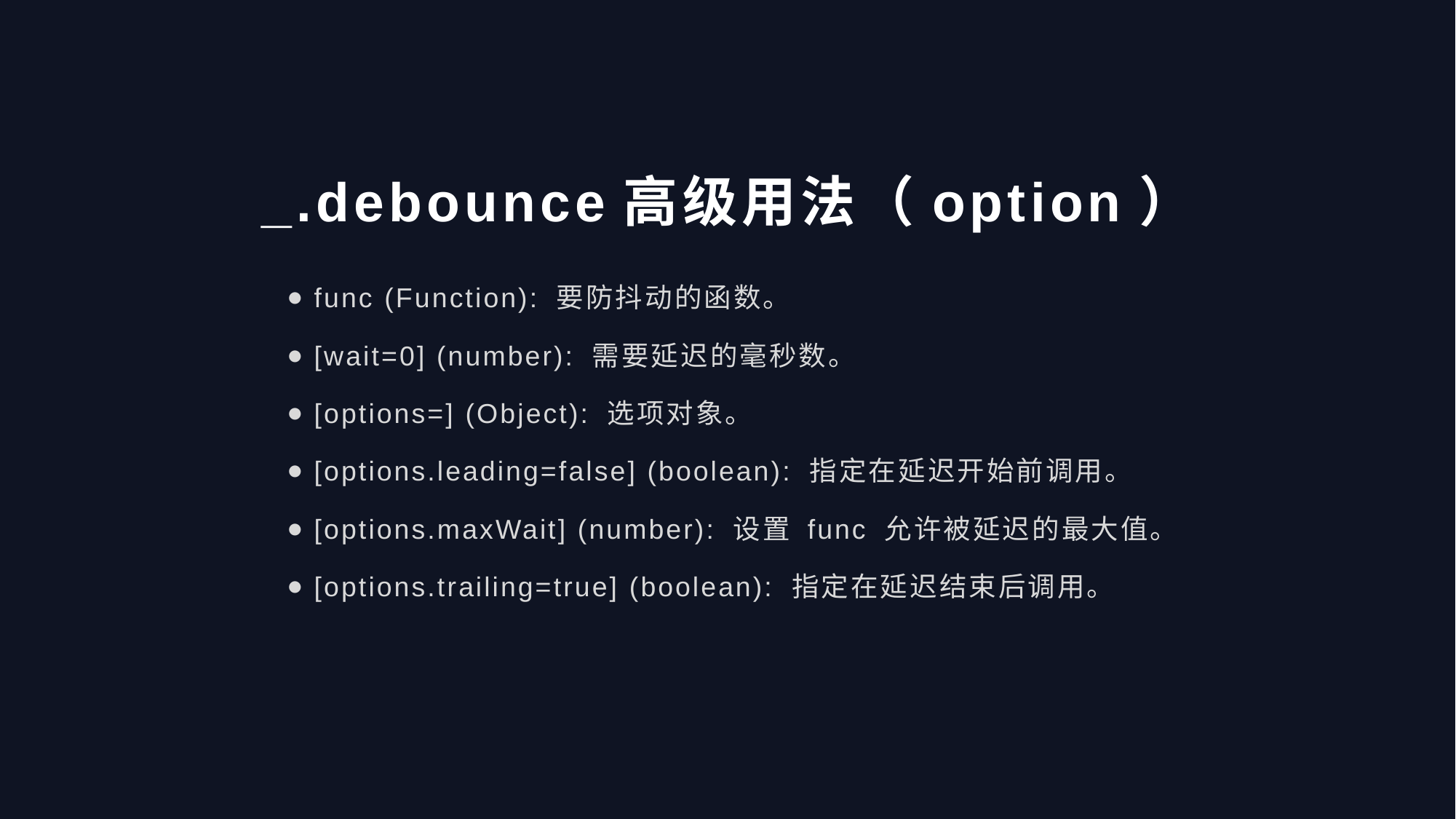

# _.debounce高级用法（option）
func (Function): 要防抖动的函数。
[wait=0] (number): 需要延迟的毫秒数。
[options=] (Object): 选项对象。
[options.leading=false] (boolean): 指定在延迟开始前调用。
[options.maxWait] (number): 设置 func 允许被延迟的最大值。
[options.trailing=true] (boolean): 指定在延迟结束后调用。